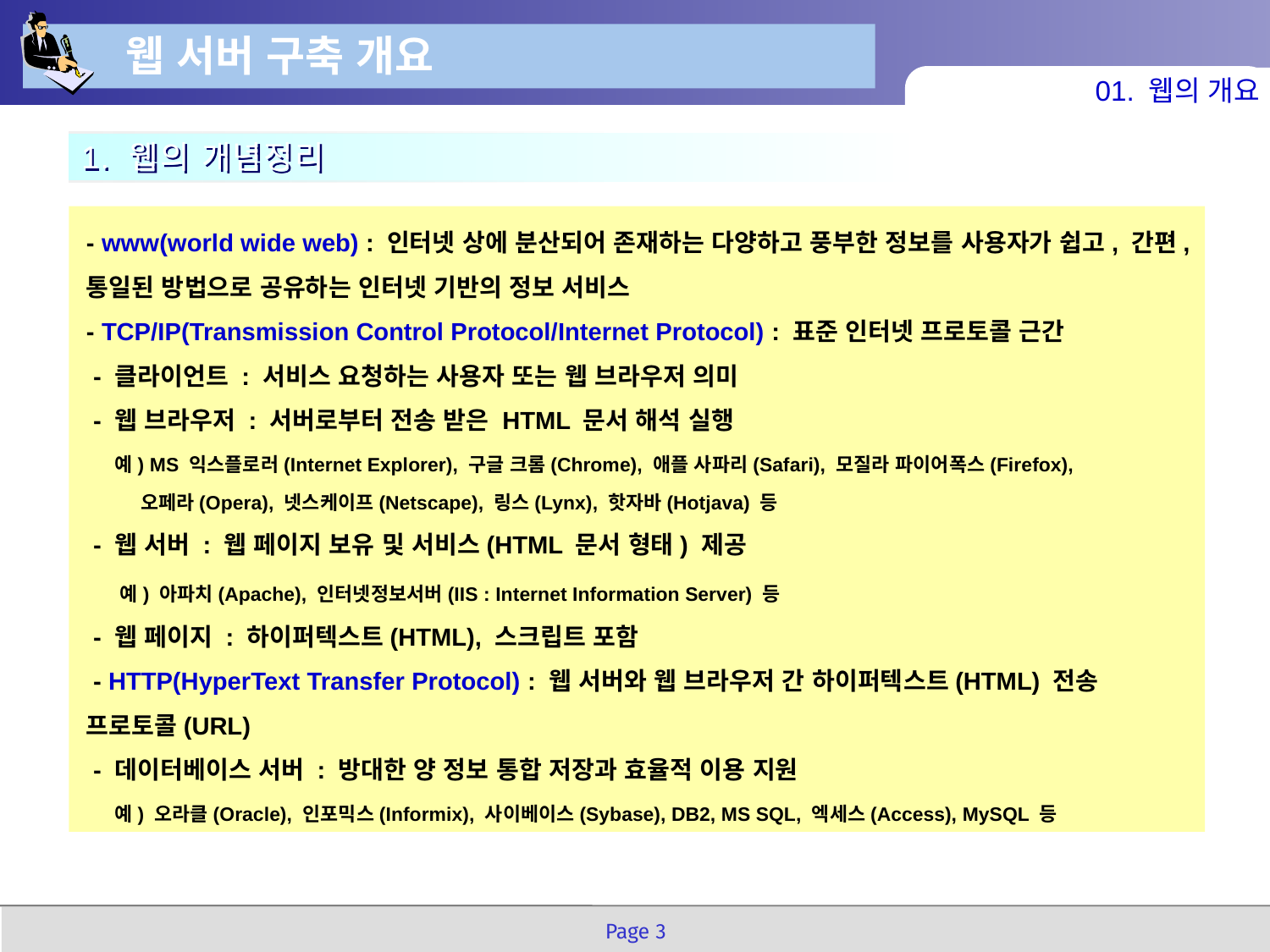

웹 서버 구축 개요
01. 웹의 개요
1. 웹의 개념정리

- www(world wide web) : 인터넷 상에 분산되어 존재하는 다양하고 풍부한 정보를 사용자가 쉽고, 간편, 통일된 방법으로 공유하는 인터넷 기반의 정보 서비스
- TCP/IP(Transmission Control Protocol/Internet Protocol) : 표준 인터넷 프로토콜 근간
 - 클라이언트 : 서비스 요청하는 사용자 또는 웹 브라우저 의미
 - 웹 브라우저 : 서버로부터 전송 받은 HTML 문서 해석 실행
    예) MS 익스플로러(Internet Explorer), 구글 크롬(Chrome), 애플 사파리(Safari), 모질라 파이어폭스(Firefox),
         오페라(Opera), 넷스케이프(Netscape), 링스(Lynx), 핫자바(Hotjava) 등
 - 웹 서버 : 웹 페이지 보유 및 서비스(HTML 문서 형태) 제공
    예) 아파치(Apache), 인터넷정보서버(IIS : Internet Information Server) 등
 - 웹 페이지 : 하이퍼텍스트(HTML), 스크립트 포함
 - HTTP(HyperText Transfer Protocol) : 웹 서버와 웹 브라우저 간 하이퍼텍스트(HTML) 전송 프로토콜(URL)
 - 데이터베이스 서버 : 방대한 양 정보 통합 저장과 효율적 이용 지원
    예) 오라클(Oracle), 인포믹스(Informix), 사이베이스(Sybase), DB2, MS SQL, 엑세스(Access), MySQL 등
Page 3